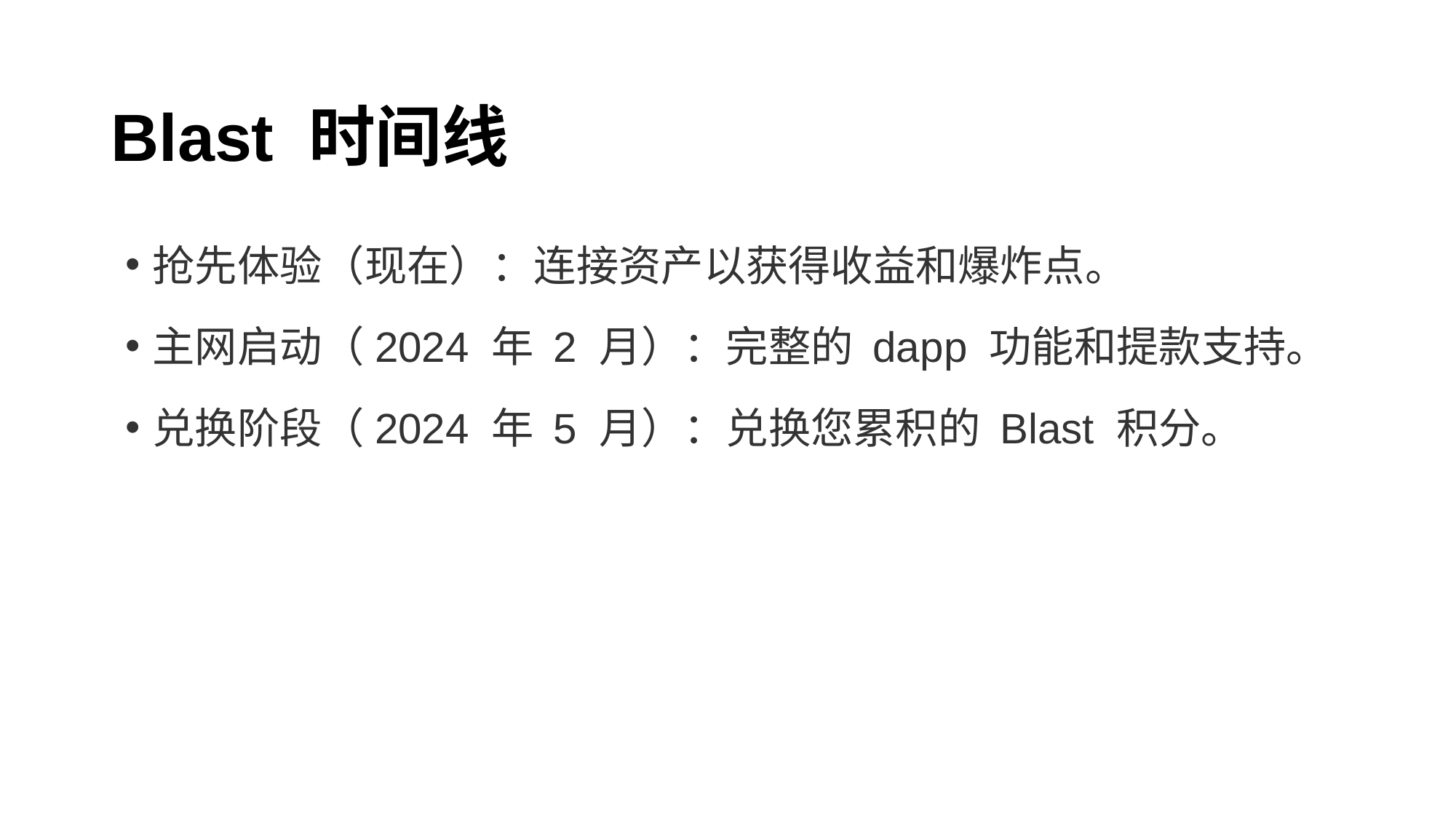

# Blast 时间线
抢先体验（现在）：连接资产以获得收益和爆炸点。
主网启动（2024 年 2 月）：完整的 dapp 功能和提款支持。
兑换阶段（2024 年 5 月）：兑换您累积的 Blast 积分。